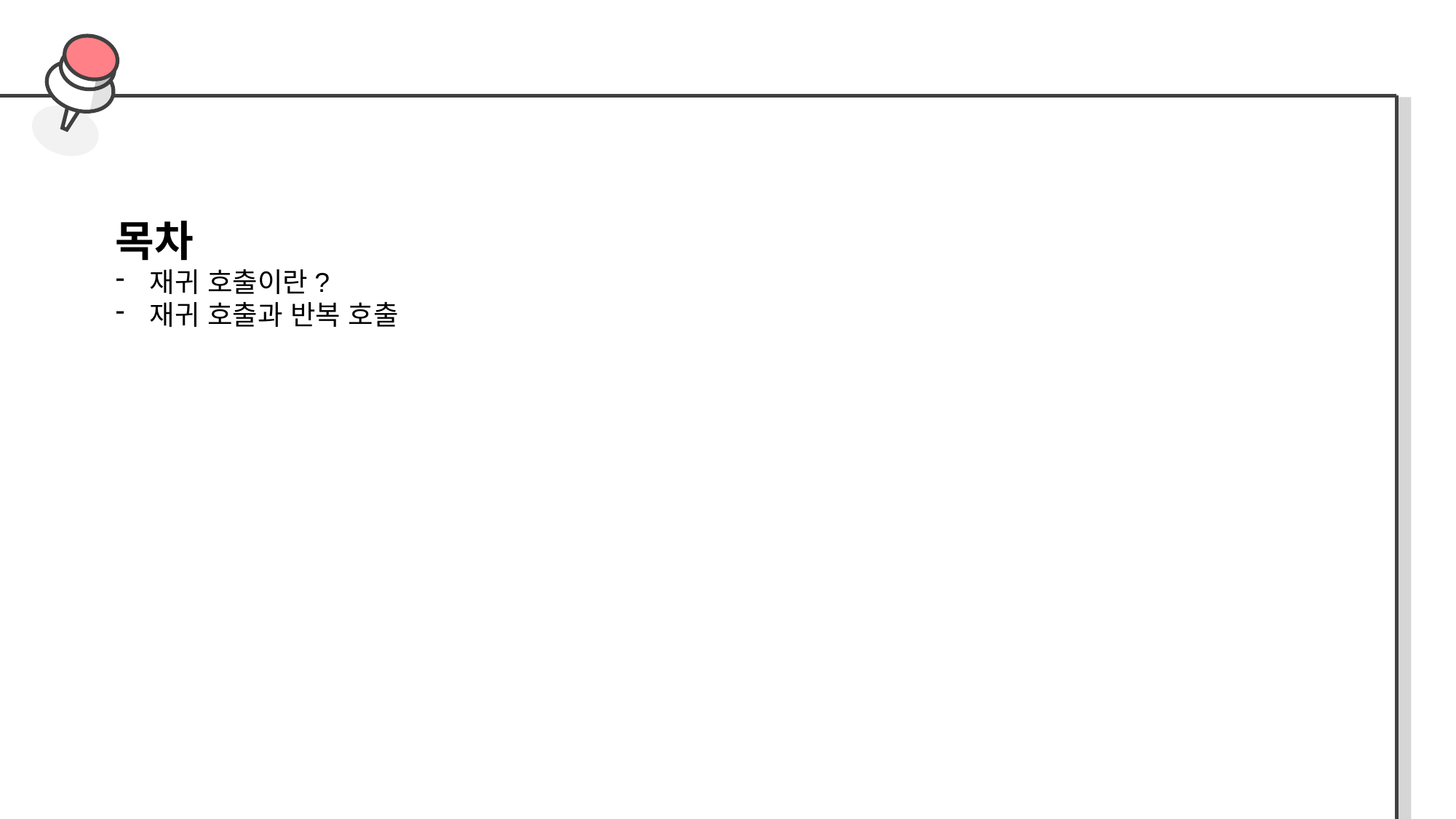

목차
재귀 호출이란?
재귀 호출과 반복 호출